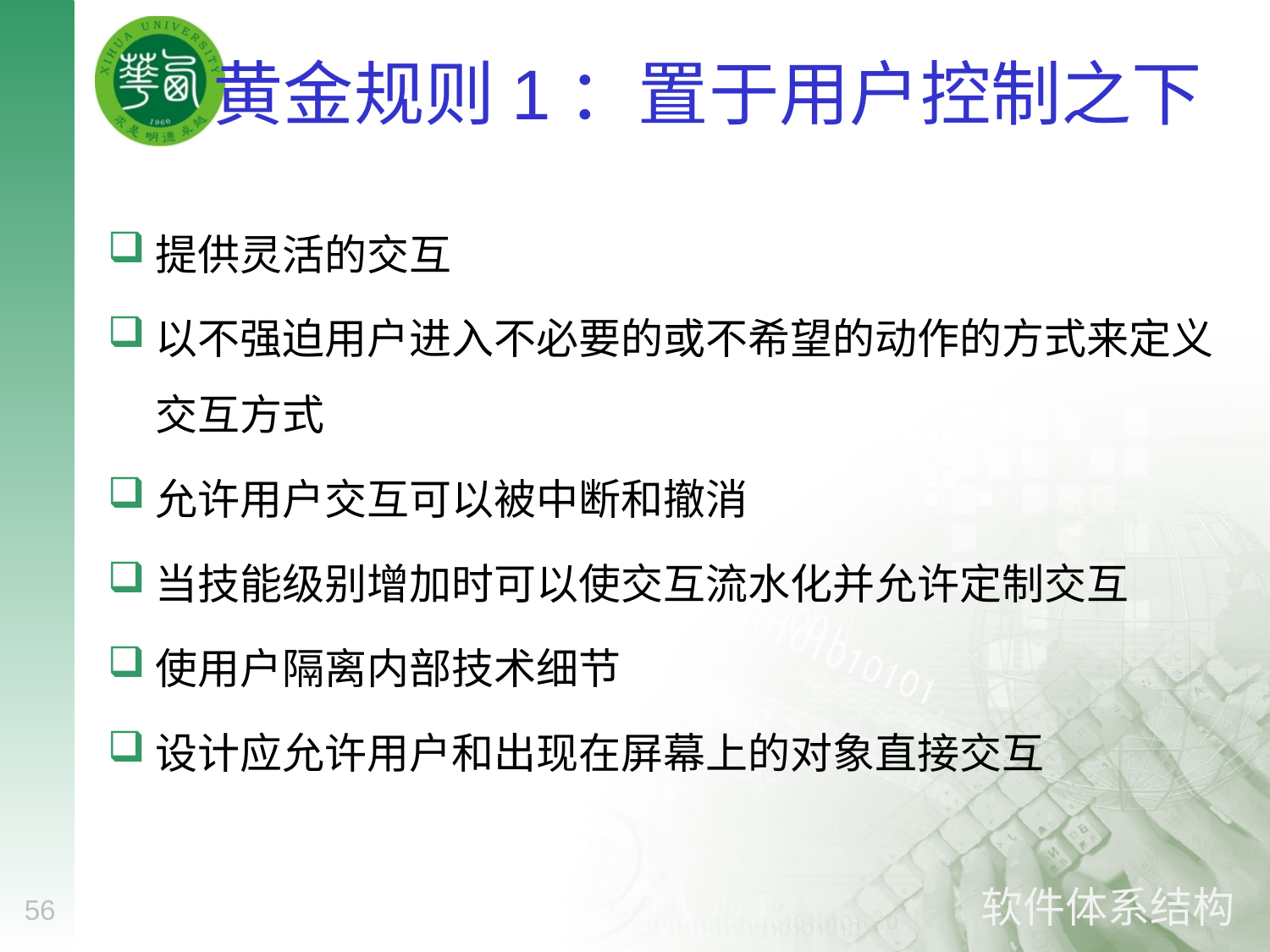

# 黄金规则1：置于用户控制之下
提供灵活的交互
以不强迫用户进入不必要的或不希望的动作的方式来定义交互方式
允许用户交互可以被中断和撤消
当技能级别增加时可以使交互流水化并允许定制交互
使用户隔离内部技术细节
设计应允许用户和出现在屏幕上的对象直接交互
56